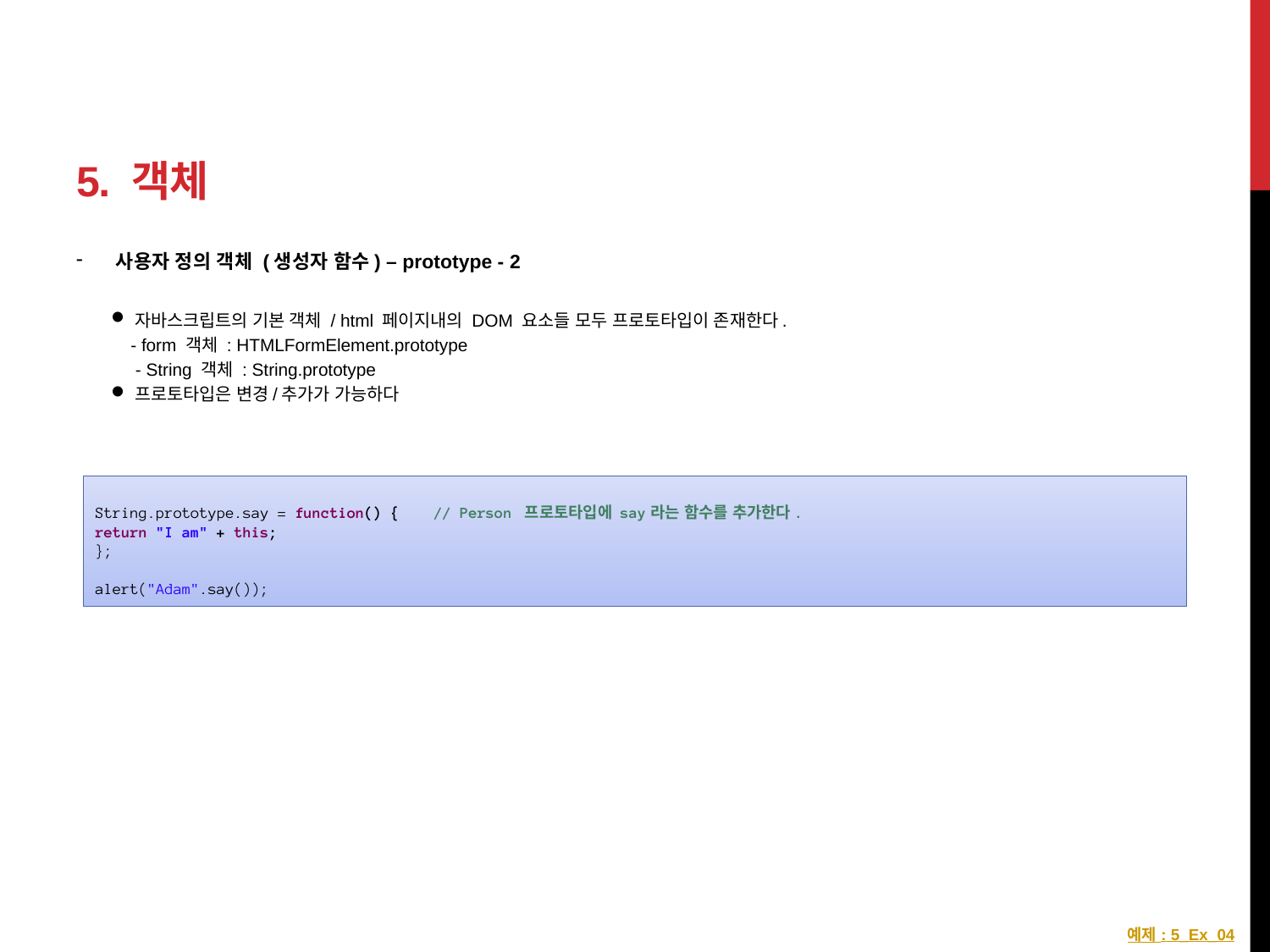

# 5. 객체
사용자 정의 객체 (생성자 함수) – prototype - 2

자바스크립트의 기본 객체 / html 페이지내의 DOM 요소들 모두 프로토타입이 존재한다.
    - form 객체 : HTMLFormElement.prototype
     - String 객체 : String.prototype
프로토타입은 변경/추가가 가능하다

String.prototype.say = function() {    // Person 프로토타입에 say라는 함수를 추가한다.
return "I am" + this;
};

alert("Adam".say());
예제 : 5_Ex_04